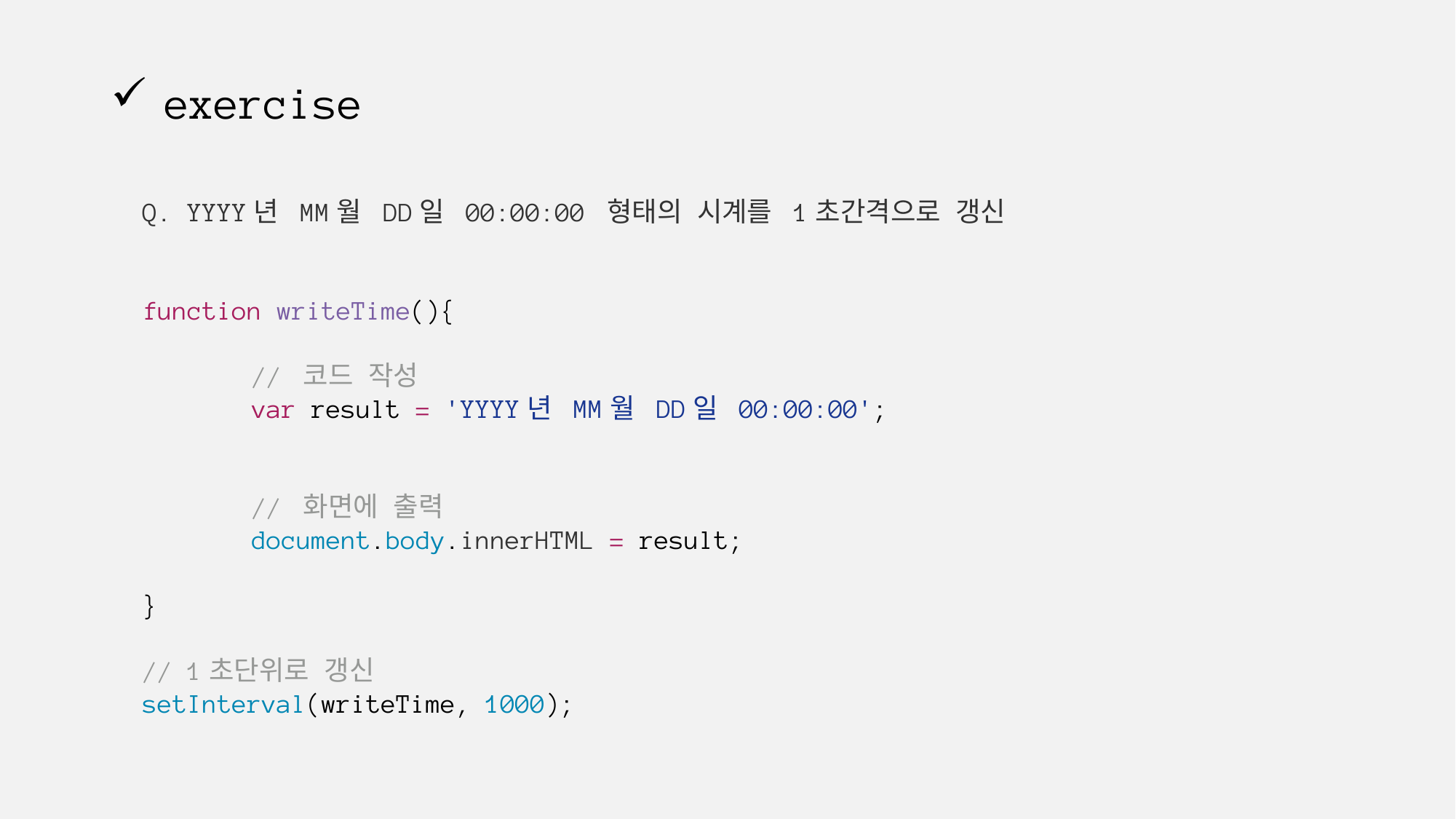

# exercise
Q. YYYY년 MM월 DD일 00:00:00 형태의 시계를 1초간격으로 갱신

function writeTime(){

	// 코드 작성
	var result = 'YYYY년 MM월 DD일 00:00:00';

	// 화면에 출력
	document.body.innerHTML = result;

}

// 1초단위로 갱신
setInterval(writeTime, 1000);